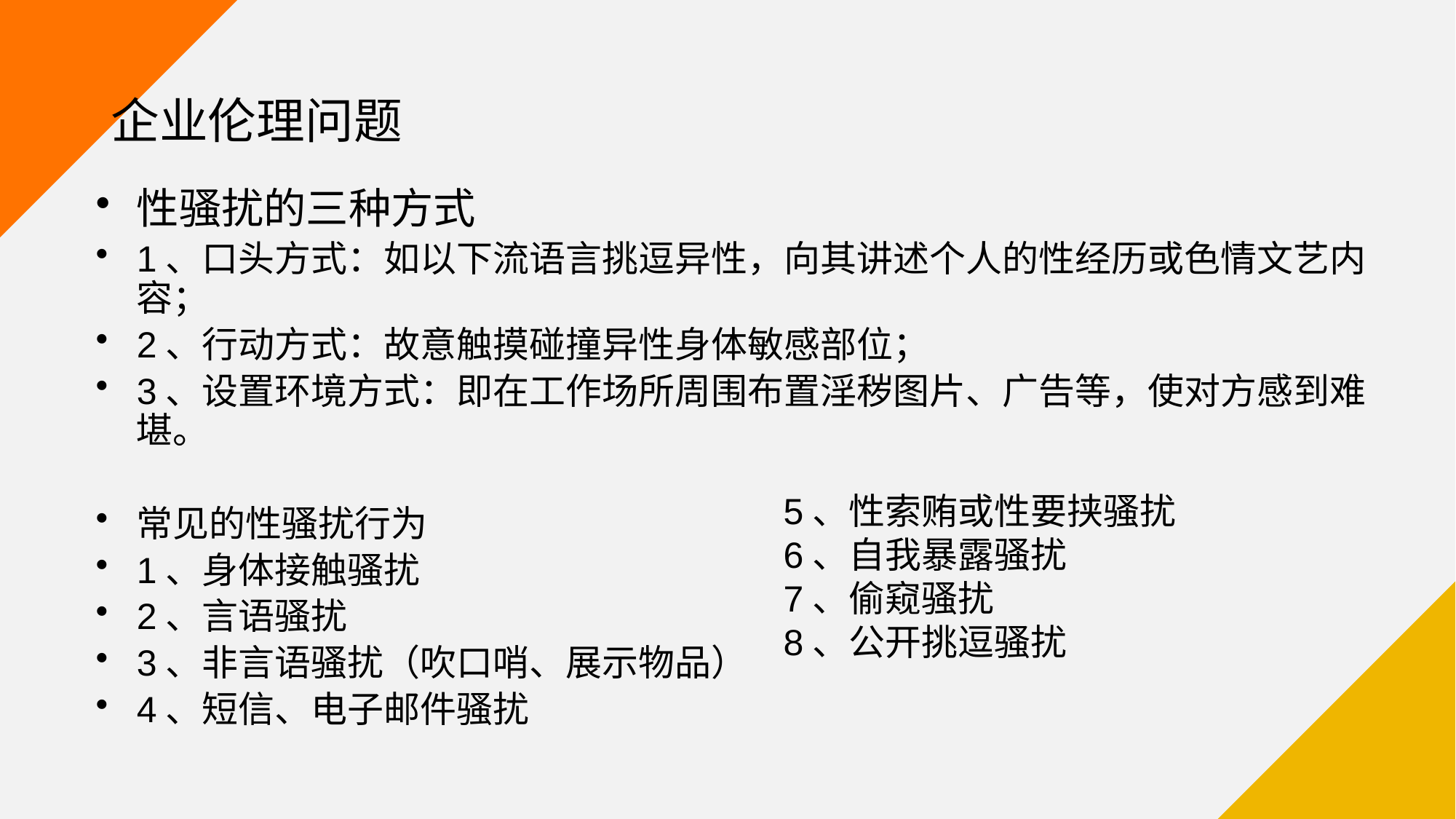

# 企业伦理问题
性骚扰的三种方式
1、口头方式：如以下流语言挑逗异性，向其讲述个人的性经历或色情文艺内容；
2、行动方式：故意触摸碰撞异性身体敏感部位；
3、设置环境方式：即在工作场所周围布置淫秽图片、广告等，使对方感到难堪。

常见的性骚扰行为
1、身体接触骚扰
2、言语骚扰
3、非言语骚扰（吹口哨、展示物品）
4、短信、电子邮件骚扰
5、性索贿或性要挟骚扰
6、自我暴露骚扰
7、偷窥骚扰
8、公开挑逗骚扰